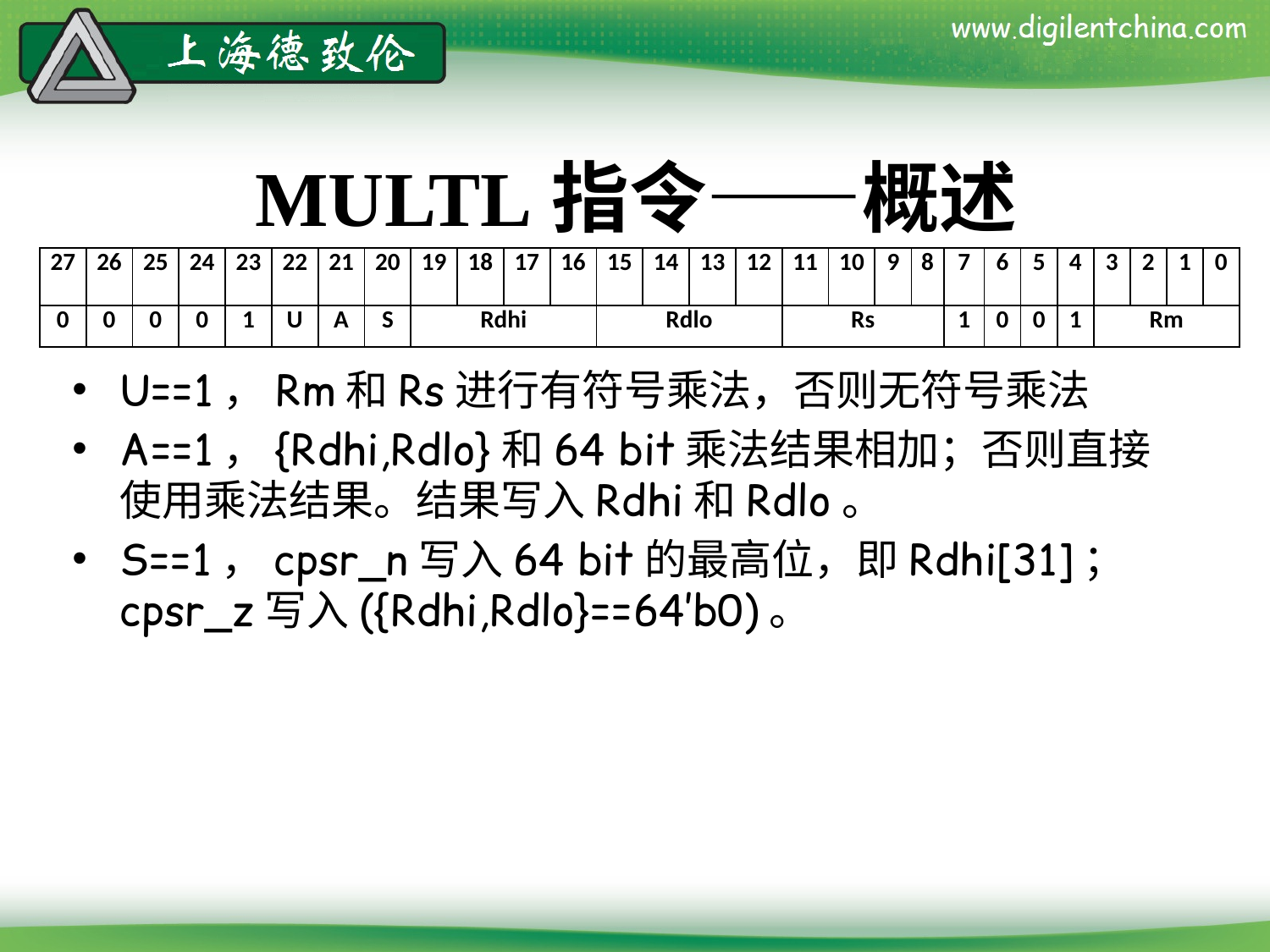

# MULTL指令——概述
| 27 | 26 | 25 | 24 | 23 | 22 | 21 | 20 | 19 | 18 | 17 | 16 | 15 | 14 | 13 | 12 | 11 | 10 | 9 | 8 | 7 | 6 | 5 | 4 | 3 | 2 | 1 | 0 |
| --- | --- | --- | --- | --- | --- | --- | --- | --- | --- | --- | --- | --- | --- | --- | --- | --- | --- | --- | --- | --- | --- | --- | --- | --- | --- | --- | --- |
| 0 | 0 | 0 | 0 | 1 | U | A | S | Rdhi |  |  |  | Rdlo |  |  |  | Rs |  |  |  | 1 | 0 | 0 | 1 | Rm |  |  |  |
U==1，Rm和Rs进行有符号乘法，否则无符号乘法
A==1，{Rdhi,Rdlo}和64 bit乘法结果相加；否则直接使用乘法结果。结果写入Rdhi和Rdlo。
S==1，cpsr_n写入64 bit的最高位，即Rdhi[31]；cpsr_z写入({Rdhi,Rdlo}==64’b0)。